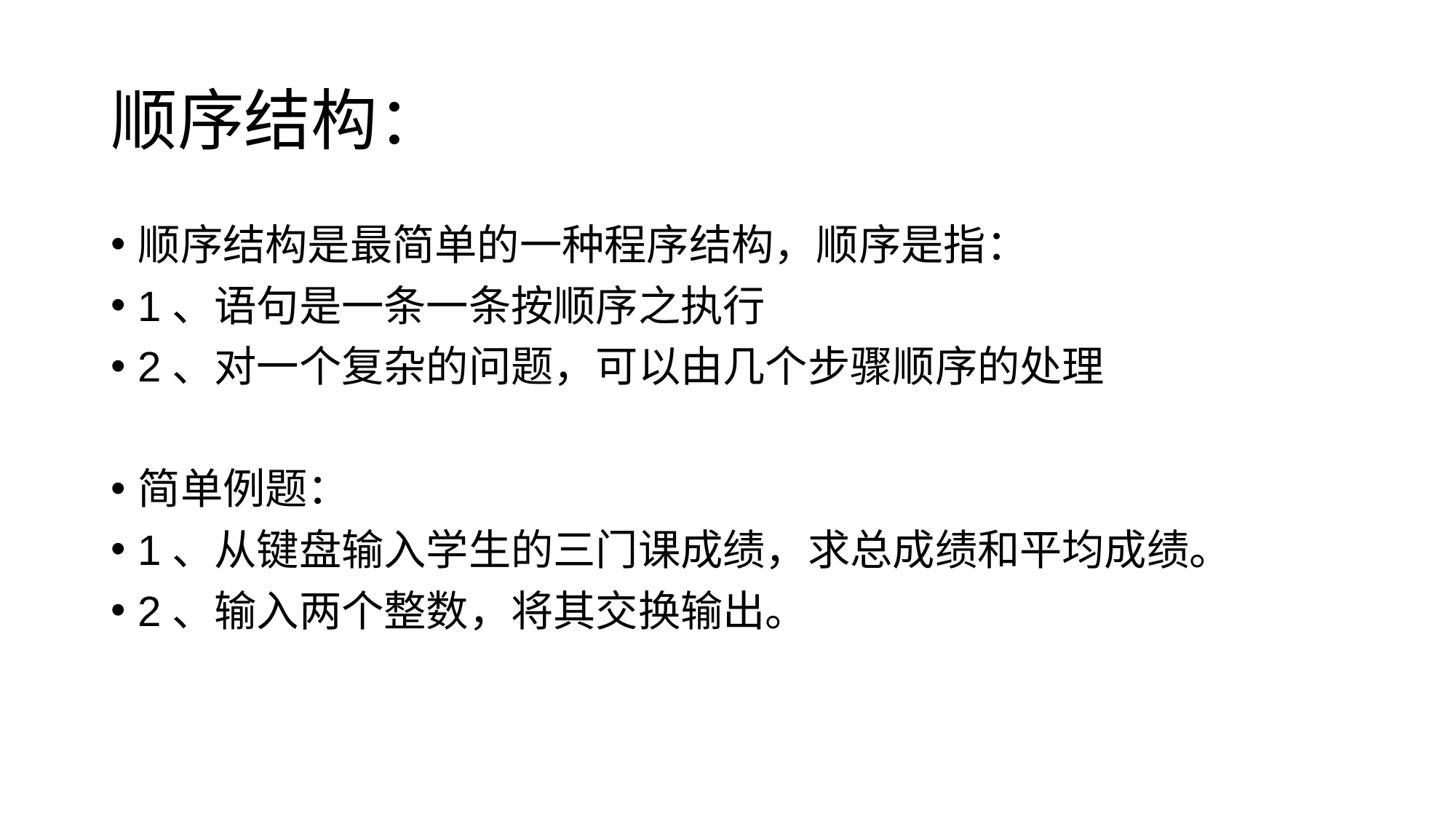

# 顺序结构：
顺序结构是最简单的一种程序结构，顺序是指：
1、语句是一条一条按顺序之执行
2、对一个复杂的问题，可以由几个步骤顺序的处理

简单例题：
1、从键盘输入学生的三门课成绩，求总成绩和平均成绩。
2、输入两个整数，将其交换输出。